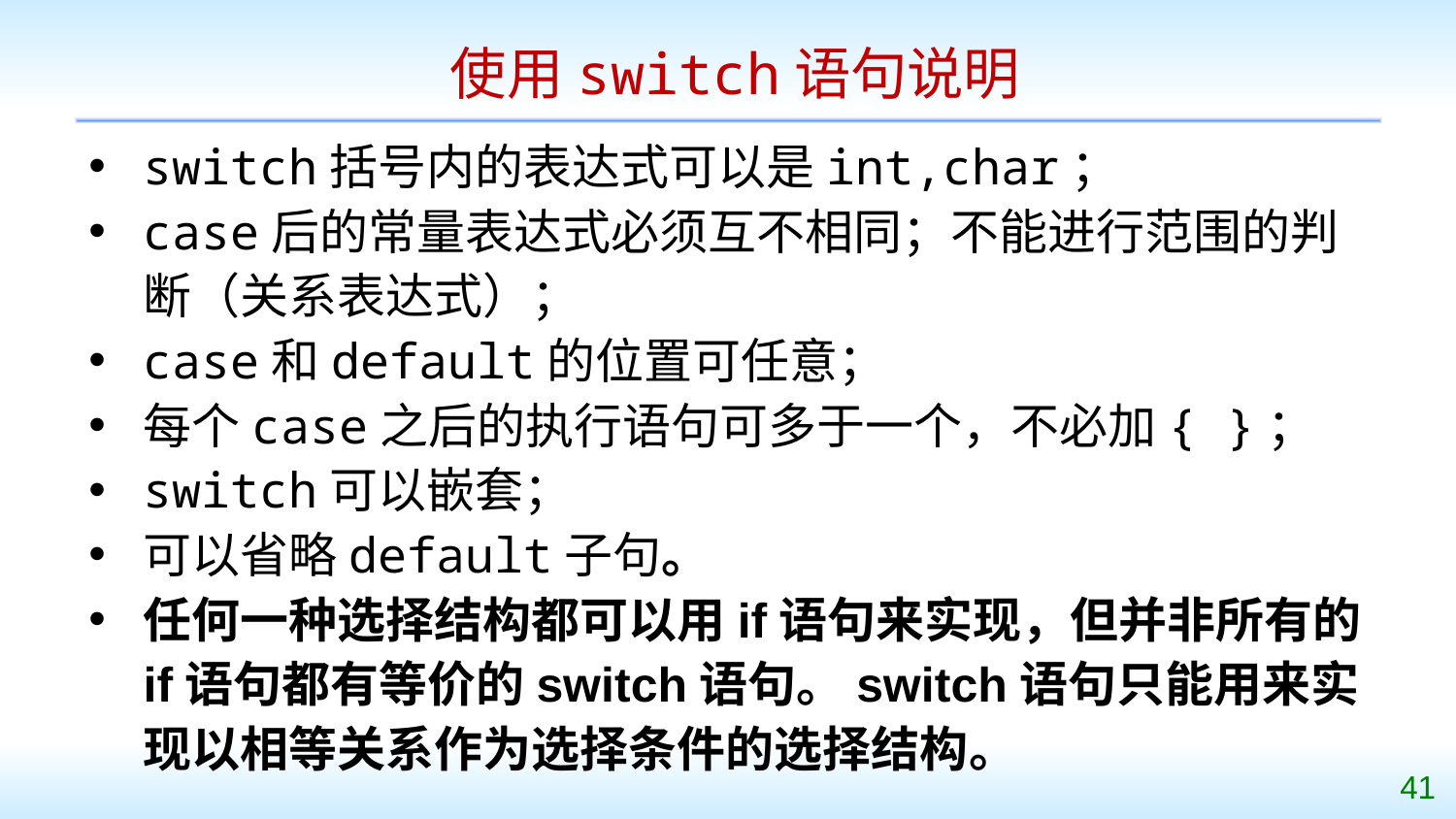

使用switch语句说明
switch括号内的表达式可以是int,char；
case后的常量表达式必须互不相同；不能进行范围的判断（关系表达式）；
case和default的位置可任意；
每个case之后的执行语句可多于一个，不必加{ }；
switch可以嵌套；
可以省略default子句。
任何一种选择结构都可以用if语句来实现，但并非所有的if语句都有等价的switch语句。switch语句只能用来实现以相等关系作为选择条件的选择结构。
41